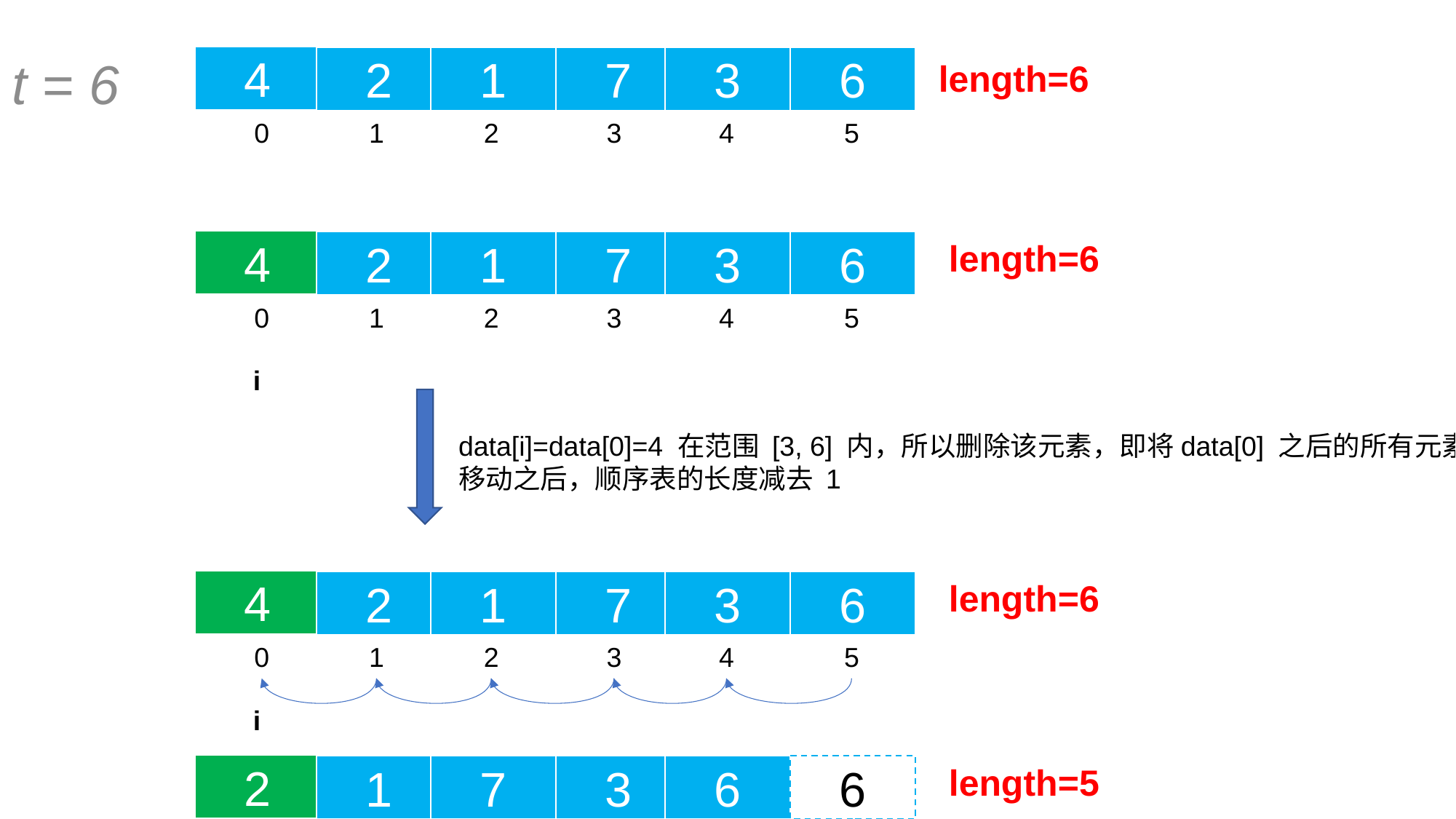

s = 3, t = 6
4
2
1
7
3
6
length=6
0
1
2
3
4
5
length=6
4
2
1
7
3
6
0
1
2
3
4
5
i

data[i]=data[0]=4 在范围 [3, 6] 内，所以删除该元素，即将data[0] 之后的所有元素向前移动一位。
移动之后，顺序表的长度减去 1
length=6
4
2
1
7
3
6
0
1
2
3
4
5
i
length=5
2
1
7
3
6
6
0
1
2
3
4
5

i
data[i]=data[0]=2 不在范围 [3, 6] 内，所以 i 向后移动一位。
length=5
2
1
7
3
6
6
0
1
2
3
4
5
i

data[i]=data[1]=1 不在范围 [3, 6] 内，所以 i 向后移动一位。
length=5
2
1
7
3
6
6
0
1
2
3
4
5
i

data[i]=data[2]=7 不在范围 [3, 6] 内，所以 i 向后移动一位。
length=5
2
1
7
3
6
6
0
1
2
3
4
5
i

data[i]=data[3]=3 在范围 [3, 6] 内，所以删除该元素，即将data[3] 之后的所有元素向前移动一位。
移动之后，顺序表的长度减去 1
length=5
2
1
7
3
6
6
0
1
2
3
4
5
i
length=4
2
1
7
6
6
6
0
1
2
3
4
5
i

data[i]=data[3]=6 在范围 [3, 6] 内，所以删除该元素，即将data[3] 之后的所有元素向前移动一位。
移动之后，顺序表的长度减去 1
6
6
length=3
2
1
7
6
0
1
2
3
4
5
i

最后扫描结束的顺序表如下
2
1
7
0
1
2